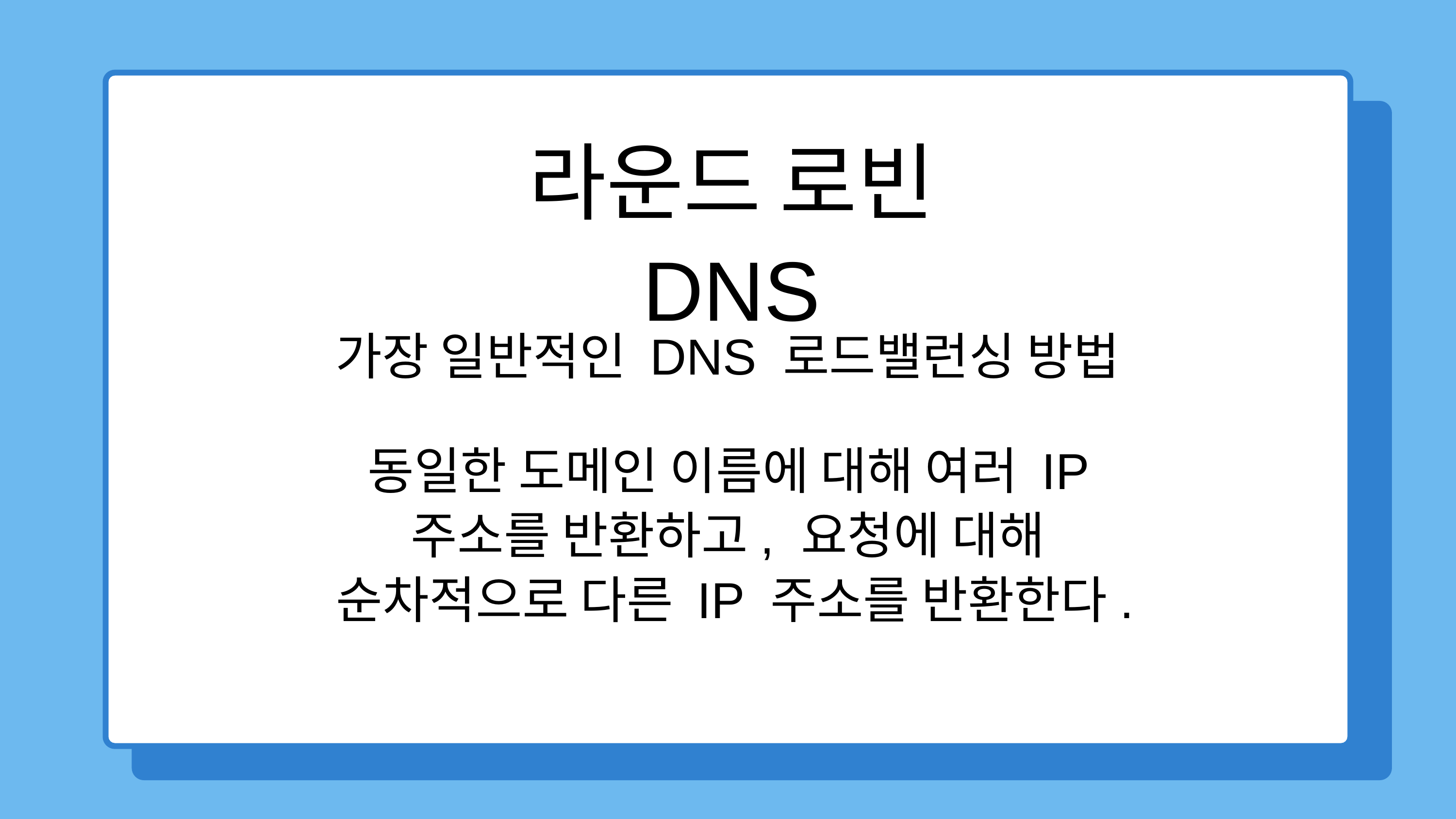

라운드 로빈 DNS
가장 일반적인 DNS 로드밸런싱 방법
동일한 도메인 이름에 대해 여러 IP 주소를 반환하고, 요청에 대해 순차적으로 다른 IP 주소를 반환한다.